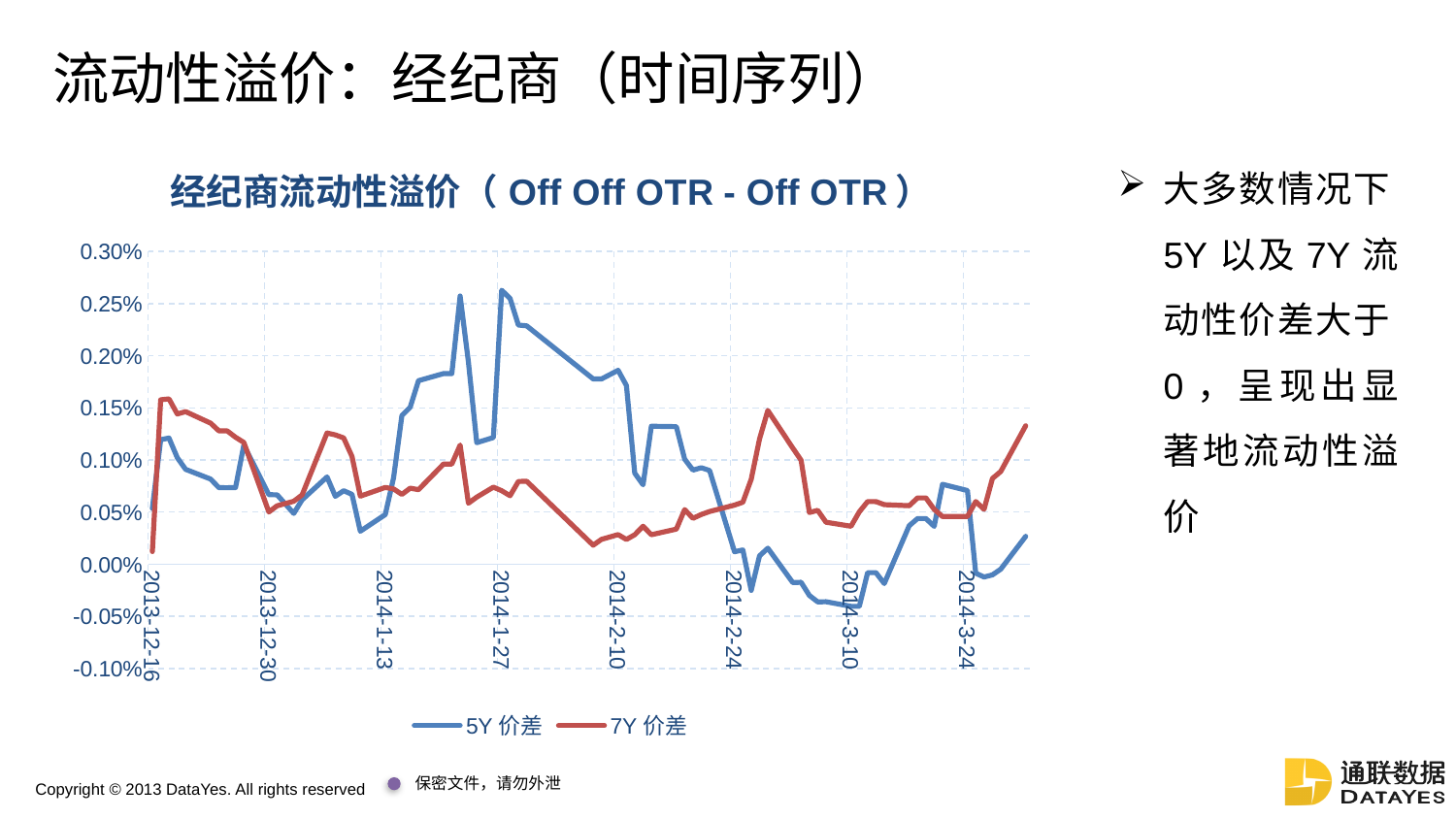

# 流动性溢价：经纪商（时间序列）

### Chart: 经纪商流动性溢价（Off Off OTR - Off OTR）

| Category | 5Y价差 | 7Y价差 |
|---|---|---|
| 41624.875 | 0.000533861185470795 | 0.00012023785022410166 |
| 41625.875 | 0.001193563156995002 | 0.0015770651239910005 |
| 41626.875 | 0.0012094192628328976 | 0.001585328152839502 |
| 41627.875 | 0.0010210711681578957 | 0.001440900569473401 |
| 41628.875 | 0.0009090570250159039 | 0.0014633194941788066 |
| 41631.875 | 0.0008156535843985985 | 0.0013531313376670961 |
| 41632.875 | 0.0007335689186116004 | 0.0012788151849953966 |
| 41633.875 | 0.000732715705746595 | 0.001278248348804703 |
| 41634.875 | 0.0007344321454594016 | 0.001217592580327706 |
| 41635.875 | 0.001142152595484204 | 0.0011669638388307965 |
| 41638.875 | 0.0006660765730008983 | 0.0005002824672998979 |
| 41639.875 | 0.0006646759981846981 | 0.0005593368623378059 |
| 41641.875 | 0.00048661953547309705 | 0.0006029529312870027 |
| 41642.875 | 0.0006166032726509021 | 0.0006633931565415974 |
| 41645.875 | 0.0008363084780233995 | 0.0012586822465347966 |
| 41646.875 | 0.0006505743928241978 | 0.0012400568068730994 |
| 41647.875 | 0.0007042948067698951 | 0.0012106084528140035 |
| 41648.875 | 0.0006691685529807007 | 0.0010323001235882992 |
| 41649.875 | 0.0003153044583295017 | 0.0006517947661707976 |
| 41652.875 | 0.00047498546224369886 | 0.000735801357278694 |
| 41653.875 | 0.000828142564143805 | 0.0007214131131687007 |
| 41654.875 | 0.0014254670201409997 | 0.0006692421513054964 |
| 41655.875 | 0.0015064087059701997 | 0.0007285345427383016 |
| 41656.875 | 0.001760455982595402 | 0.0007138695542796003 |
| 41659.875 | 0.001828728440391697 | 0.0009601358308223978 |
| 41660.875 | 0.0018276359047164 | 0.0009596852523008001 |
| 41661.875 | 0.002573077389589798 | 0.0011416915148612025 |
| 41662.875 | 0.0019371878796967945 | 0.0005842247648992979 |
| 41663.875 | 0.0011650134945144983 | 0.0006424857781870963 |
| 41665.875 | 0.0012151290230149048 | 0.0007381153254617939 |
| 41666.875 | 0.0026288479797999947 | 0.0007039789200735946 |
| 41667.875 | 0.0025495395014503014 | 0.000655559477175098 |
| 41668.875 | 0.002294348294765304 | 0.0007926285845990949 |
| 41669.875 | 0.0022867017510655036 | 0.0007951319396755016 |
| 41677.875 | 0.0017772510500049035 | 0.00018148587466509936 |
| 41678.875 | 0.0017766423532321954 | 0.000237208003554 |
| 41680.875 | 0.0018598735975977054 | 0.0002832919989408031 |
| 41681.875 | 0.0017144999143286002 | 0.00023615356990420305 |
| 41682.875 | 0.0008729164486930979 | 0.00028207026523569684 |
| 41683.875 | 0.000760968435751401 | 0.00036353914634029705 |
| 41684.875 | 0.0013233679119994957 | 0.0002820148927279026 |
| 41687.875 | 0.0013192506703887039 | 0.0003355584886328977 |
| 41688.875 | 0.0010070520450255957 | 0.0005225518813530977 |
| 41689.875 | 0.0009023836563704021 | 0.00043924080096240103 |
| 41690.875 | 0.0009248689346853037 | 0.00047620641910350175 |
| 41691.875 | 0.0008981187286692047 | 0.0005046120161665002 |
| 41694.875 | 0.00011847642239029565 | 0.0005664541767019041 |
| 41695.875 | 0.00013591005660659738 | 0.0005939186949232983 |
| 41696.875 | -0.0002517773616846006 | 0.0008138699874726055 |
| 41697.875 | 7.88867036073046e-05 | 0.001200310479544199 |
| 41698.875 | 0.00015247852283550162 | 0.001474623686010805 |
| 41701.875 | -0.00017708899944409578 | 0.0011136725217051058 |
| 41702.875 | -0.0001743225056953998 | 0.000996650081615598 |
| 41703.875 | -0.00030081583547270085 | 0.0004953090658647991 |
| 41704.875 | -0.00036222120943099623 | 0.0005155749118142053 |
| 41705.875 | -0.00036078412661849635 | 0.00040182321243779906 |
| 41708.875 | -0.00040559101213100135 | 0.0003634289760859055 |
| 41709.875 | -0.00040548002711739833 | 0.0005018641894068004 |
| 41710.875 | -8.194541525210347e-05 | 0.0006002125667632016 |
| 41711.875 | -8.201768733039766e-05 | 0.0005999260323765049 |
| 41712.875 | -0.00018655624392029807 | 0.0005703709899942053 |
| 41715.875 | 0.000368137972360294 | 0.0005599592937288039 |
| 41716.875 | 0.0004369407886467974 | 0.000635157491472596 |
| 41717.875 | 0.00043677544343020264 | 0.0006348374189137987 |
| 41718.875 | 0.0003624519897205969 | 0.0005253552453538951 |
| 41719.875 | 0.000765510895896597 | 0.00045630612792139924 |
| 41722.875 | 0.0007060276963901033 | 0.0004566905836992999 |
| 41723.875 | -8.753761512009933e-05 | 0.0006004938086751968 |
| 41724.875 | -0.00012378963296379858 | 0.0005256354701344002 |
| 41725.875 | -0.00010327098334599744 | 0.0008212842528600994 |
| 41726.875 | -4.845757918330029e-05 | 0.0008884980797577019 |
| 41729.875 | 0.00026588640487879706 | 0.0013276784931191 |
大多数情况下5Y以及7Y流动性价差大于0，呈现出显著地流动性溢价